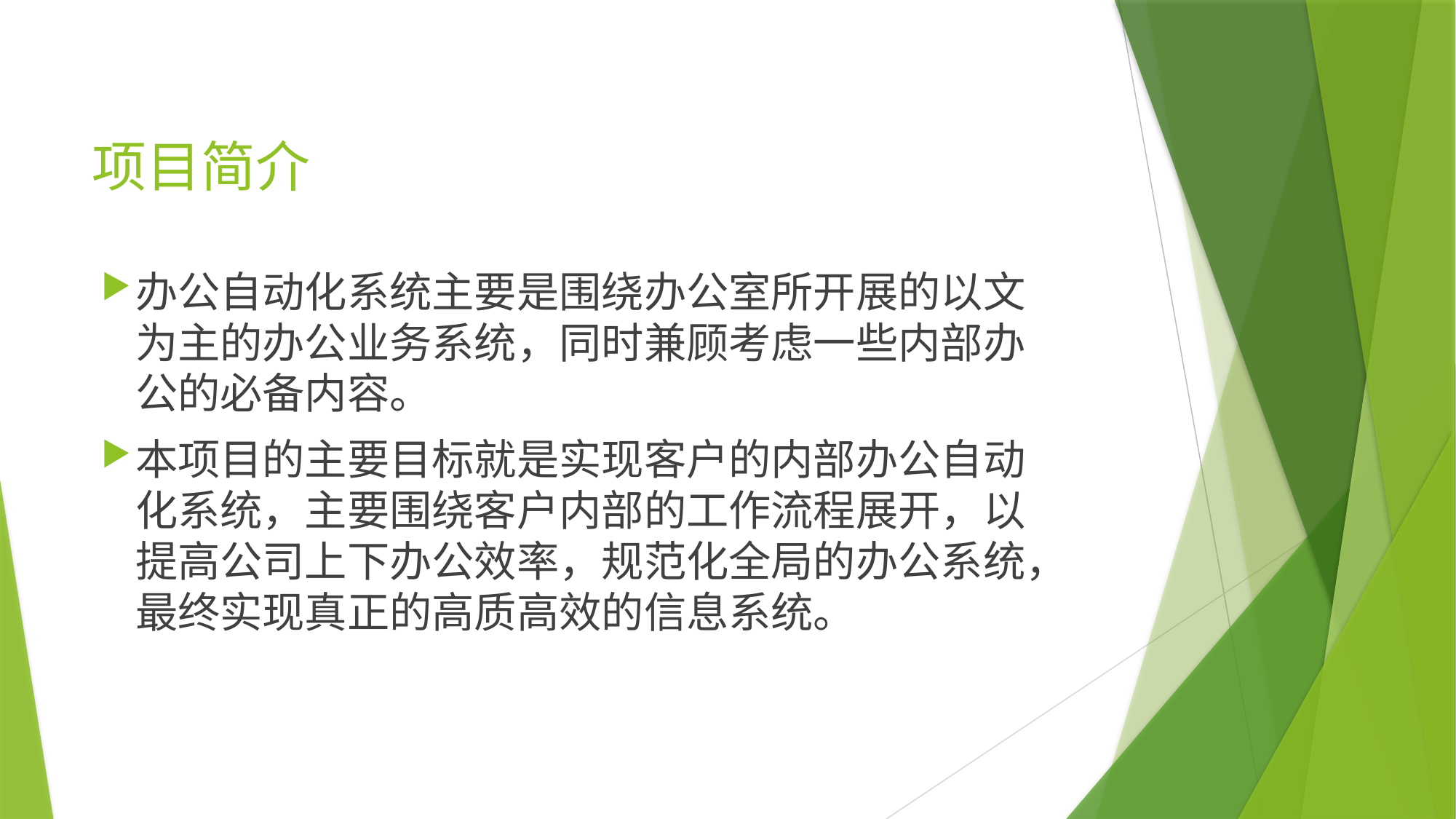

# 项目简介
办公自动化系统主要是围绕办公室所开展的以文为主的办公业务系统，同时兼顾考虑一些内部办公的必备内容。
本项目的主要目标就是实现客户的内部办公自动化系统，主要围绕客户内部的工作流程展开，以提高公司上下办公效率，规范化全局的办公系统，最终实现真正的高质高效的信息系统。